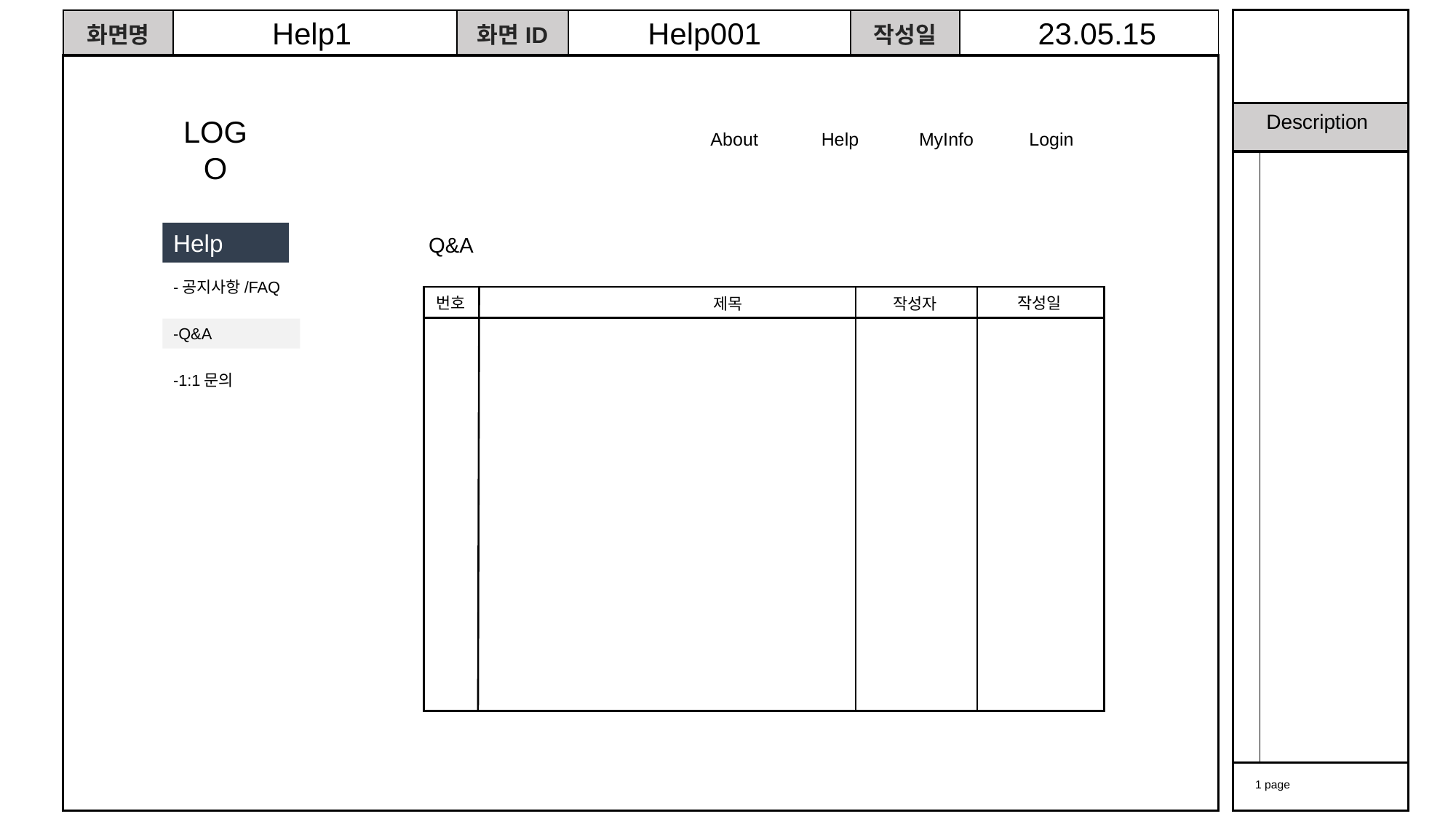

Help1
Help001
23.05.15
LOGO
Login
Help
MyInfo
About
Help
Q&A
-공지사항/FAQ

번호
작성일
제목
작성자
-Q&A
-1:1문의